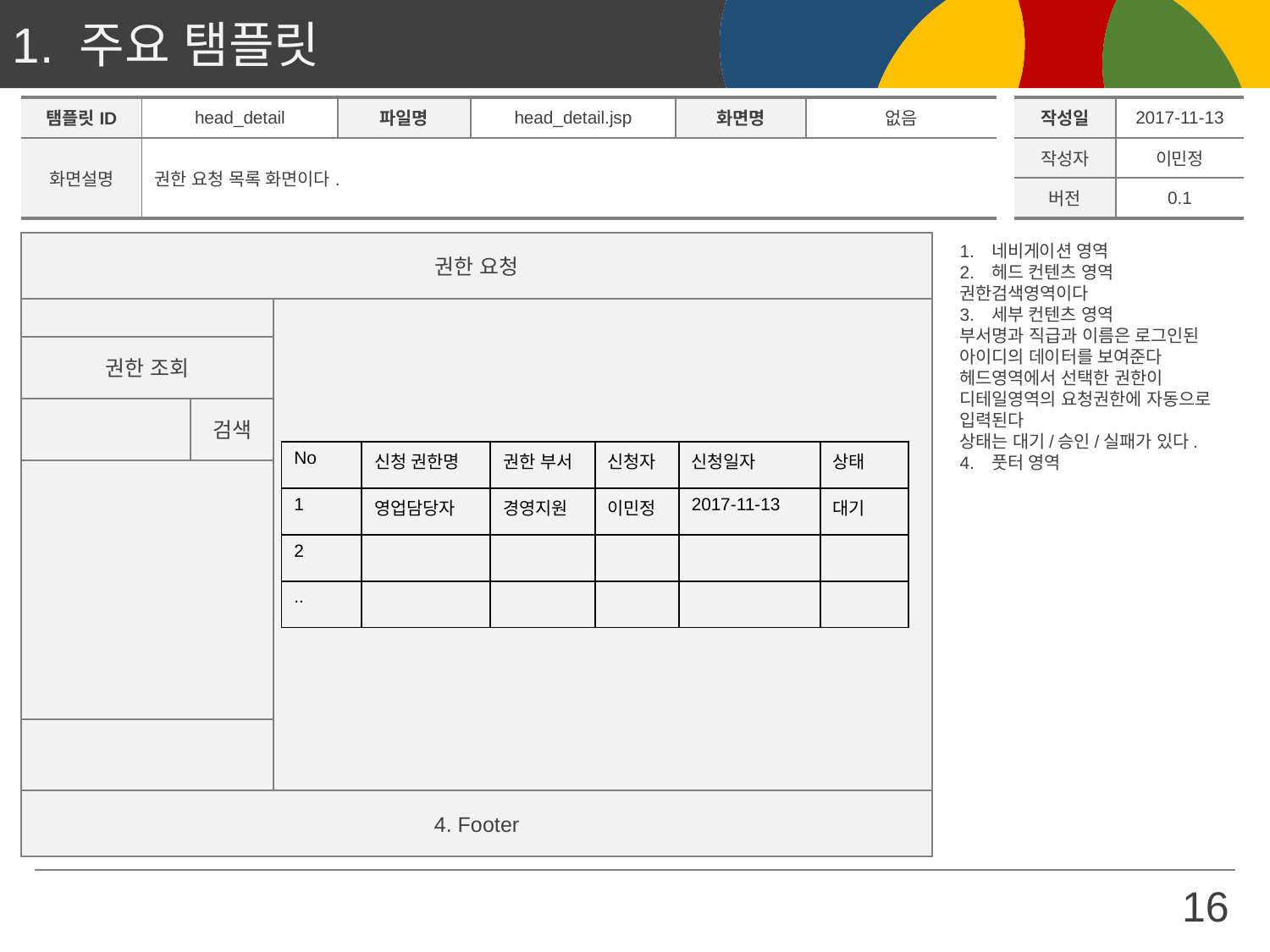

| 탬플릿ID | head\_detail | 파일명 | head\_detail.jsp | 화면명 | 없음 |  | 작성일 | 2017-11-13 |
| --- | --- | --- | --- | --- | --- | --- | --- | --- |
| 화면설명 | 권한 요청 목록 화면이다. |  |  |  |  |  | 작성자 | 이민정 |
|  |  |  |  |  |  |  | 버전 | 0.1 |
권한 요청
네비게이션 영역
헤드 컨텐츠 영역
권한검색영역이다
세부 컨텐츠 영역
부서명과 직급과 이름은 로그인된 아이디의 데이터를 보여준다
헤드영역에서 선택한 권한이 디테일영역의 요청권한에 자동으로 입력된다
상태는 대기/승인/실패가 있다.
풋터 영역

권한 조회

검색
| No | 신청 권한명 | 권한 부서 | 신청자 | 신청일자 | 상태 |
| --- | --- | --- | --- | --- | --- |
| 1 | 영업담당자 | 경영지원 | 이민정 | 2017-11-13 | 대기 |
| 2 |  |  |  |  |  |
| .. |  |  |  |  |  |

4. Footer